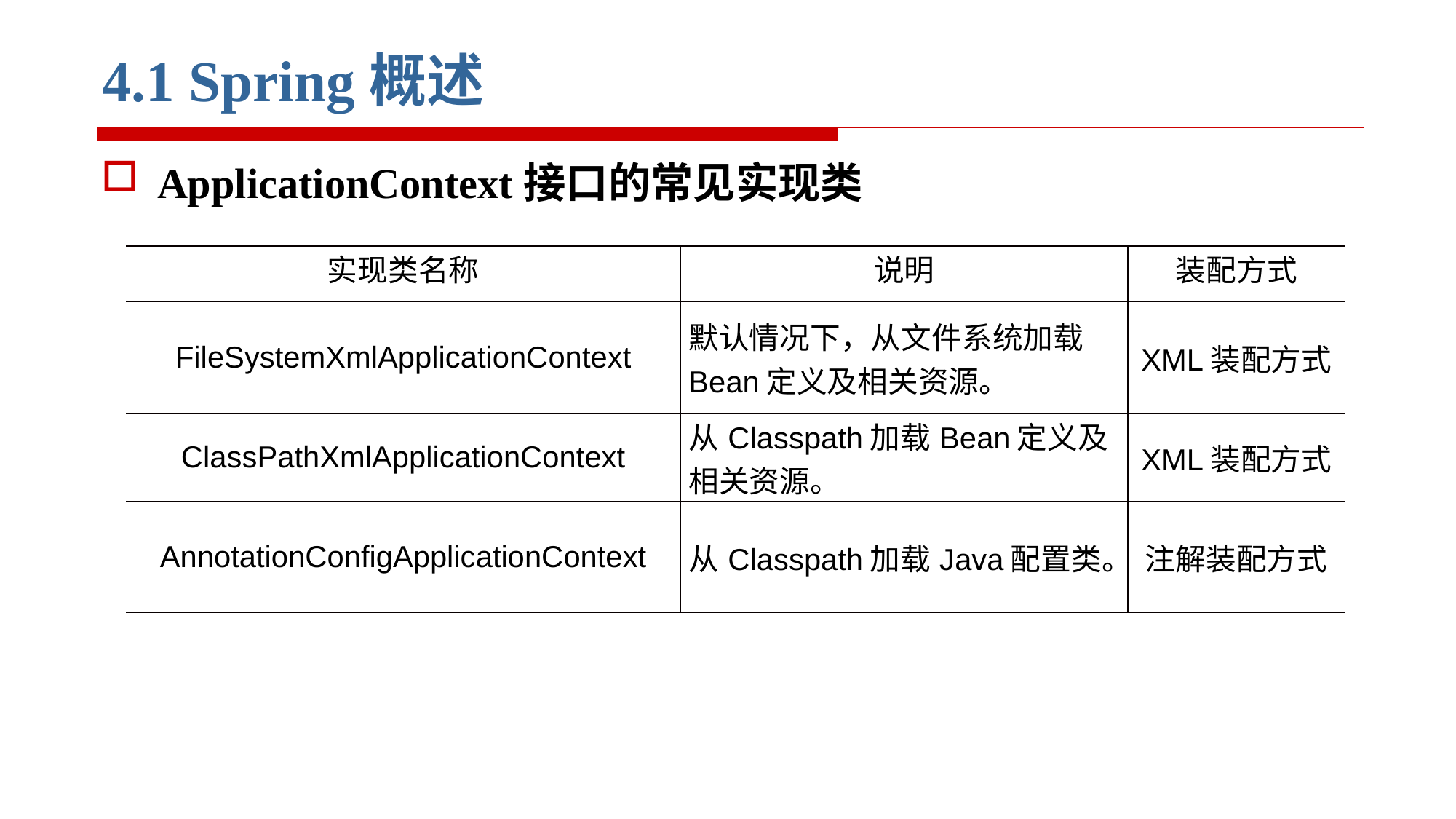

# 4.1 Spring概述
ApplicationContext接口的常见实现类

| 实现类名称 | 说明 | 装配方式 |
| --- | --- | --- |
| FileSystemXmlApplicationContext | 默认情况下，从文件系统加载Bean定义及相关资源。 | XML装配方式 |
| ClassPathXmlApplicationContext | 从Classpath加载Bean定义及相关资源。 | XML装配方式 |
| AnnotationConfigApplicationContext | 从Classpath加载Java配置类。 | 注解装配方式 |
7